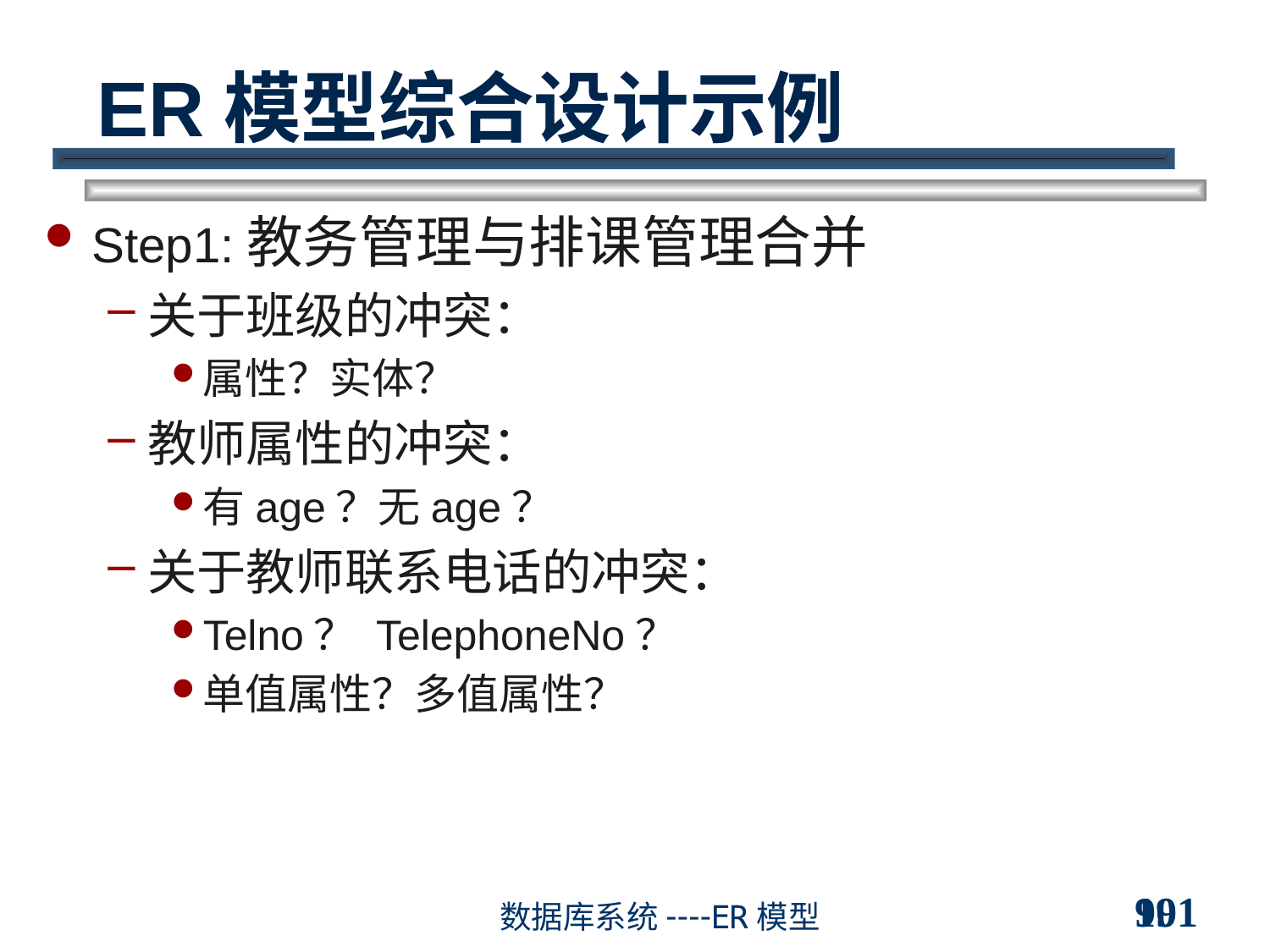

ER模型综合设计示例
Step1:教务管理与排课管理合并
关于班级的冲突：
属性？实体？
教师属性的冲突：
有age？无age？
关于教师联系电话的冲突：
Telno？ TelephoneNo？
单值属性？多值属性？
101
99
数据库系统----ER模型